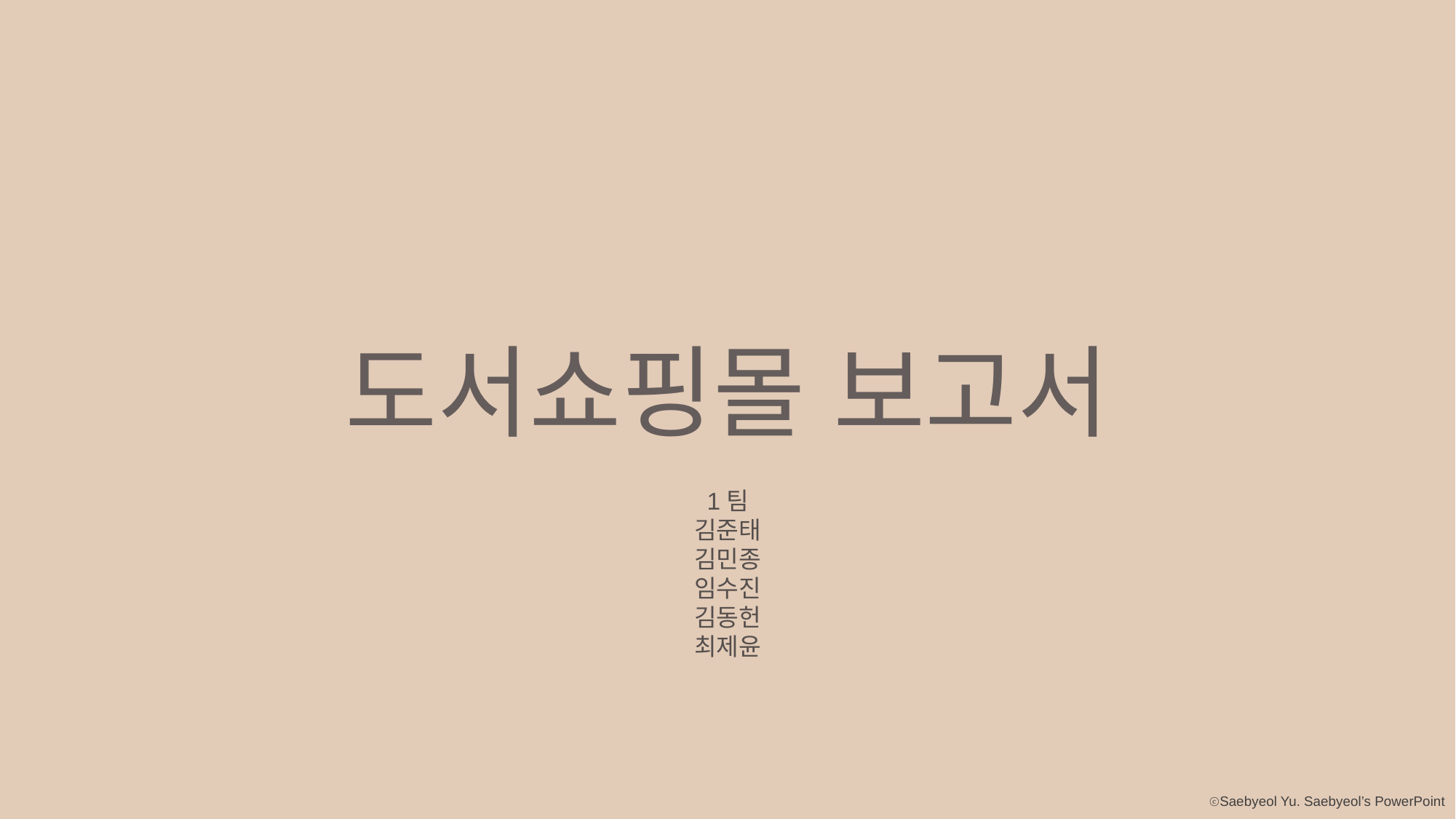

도서쇼핑몰 보고서
1팀
김준태
김민종
임수진
김동헌
최제윤